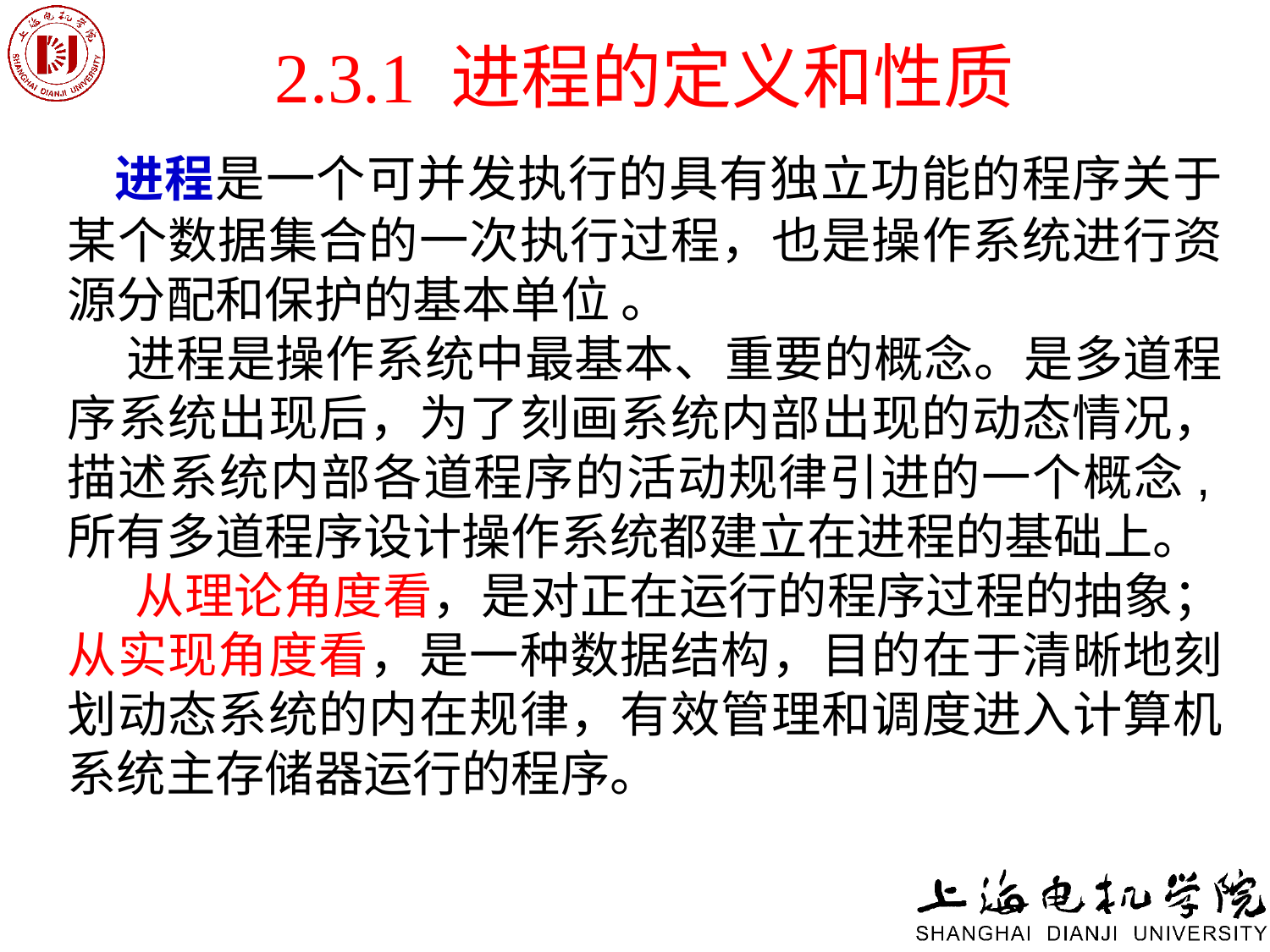

# 2.3.1 进程的定义和性质
  进程是一个可并发执行的具有独立功能的程序关于某个数据集合的一次执行过程，也是操作系统进行资源分配和保护的基本单位 。
    进程是操作系统中最基本、重要的概念。是多道程序系统出现后，为了刻画系统内部出现的动态情况，描述系统内部各道程序的活动规律引进的一个概念,所有多道程序设计操作系统都建立在进程的基础上。
     从理论角度看，是对正在运行的程序过程的抽象；从实现角度看，是一种数据结构，目的在于清晰地刻划动态系统的内在规律，有效管理和调度进入计算机系统主存储器运行的程序。